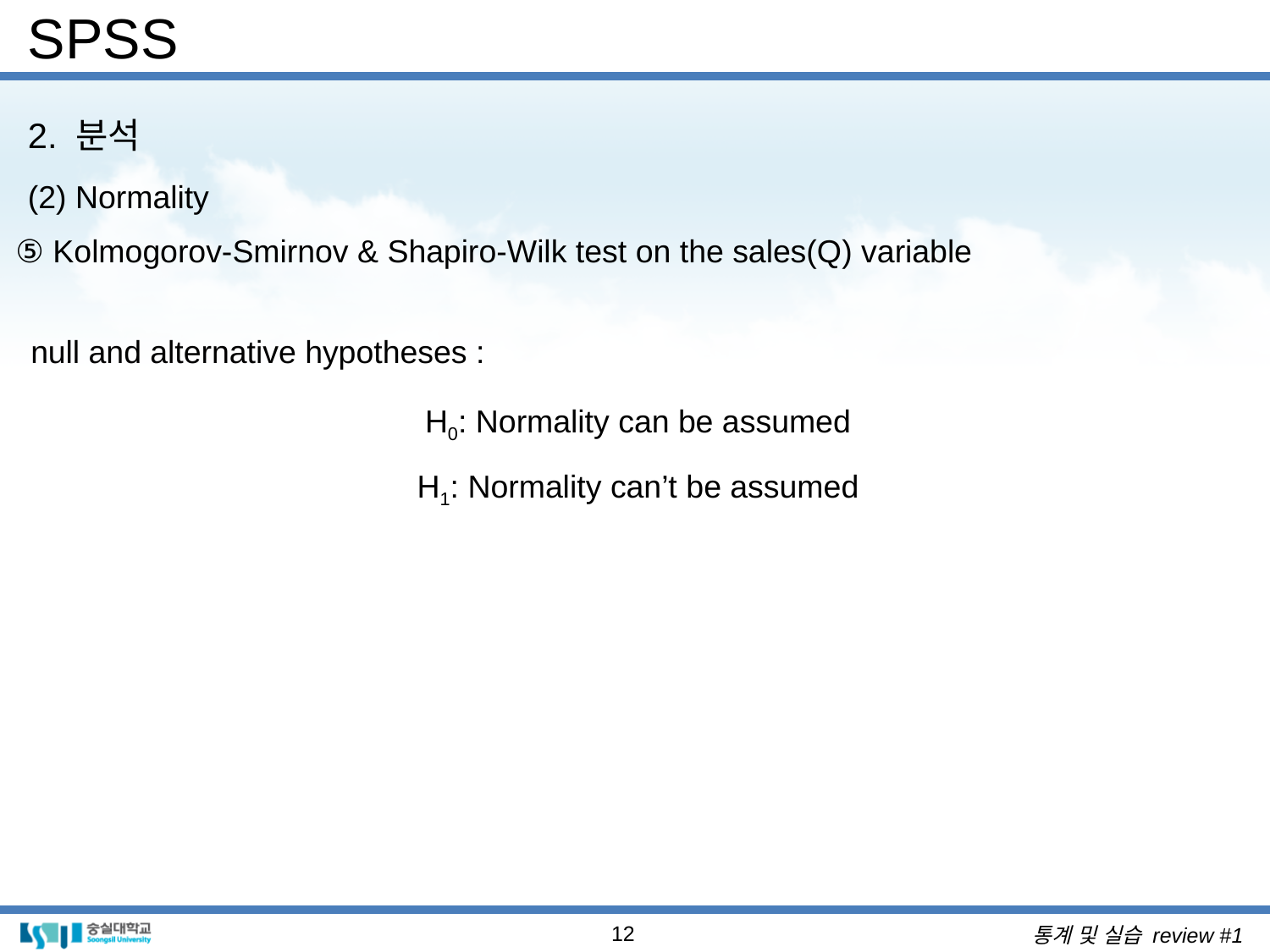

# SPSS
2. 분석
(2) Normality
⑤ Kolmogorov-Smirnov & Shapiro-Wilk test on the sales(Q) variable
null and alternative hypotheses :
H0: Normality can be assumed
H1: Normality can’t be assumed
12